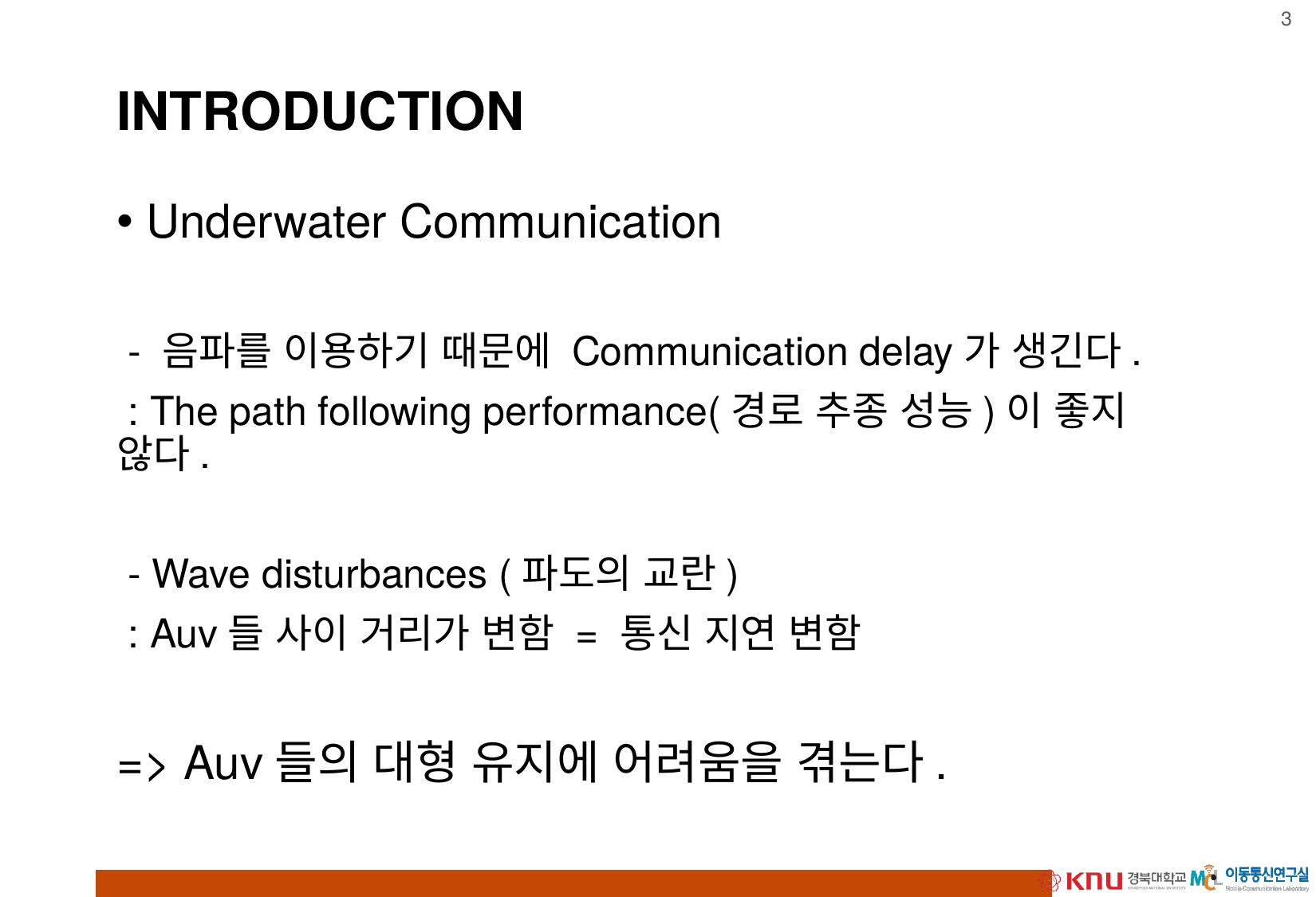

# INTRODUCTION
Underwater Communication

 - 음파를 이용하기 때문에 Communication delay가 생긴다.
 : The path following performance(경로 추종 성능)이 좋지 않다.

 - Wave disturbances (파도의 교란)
 : Auv들 사이 거리가 변함 = 통신 지연 변함

=> Auv들의 대형 유지에 어려움을 겪는다.